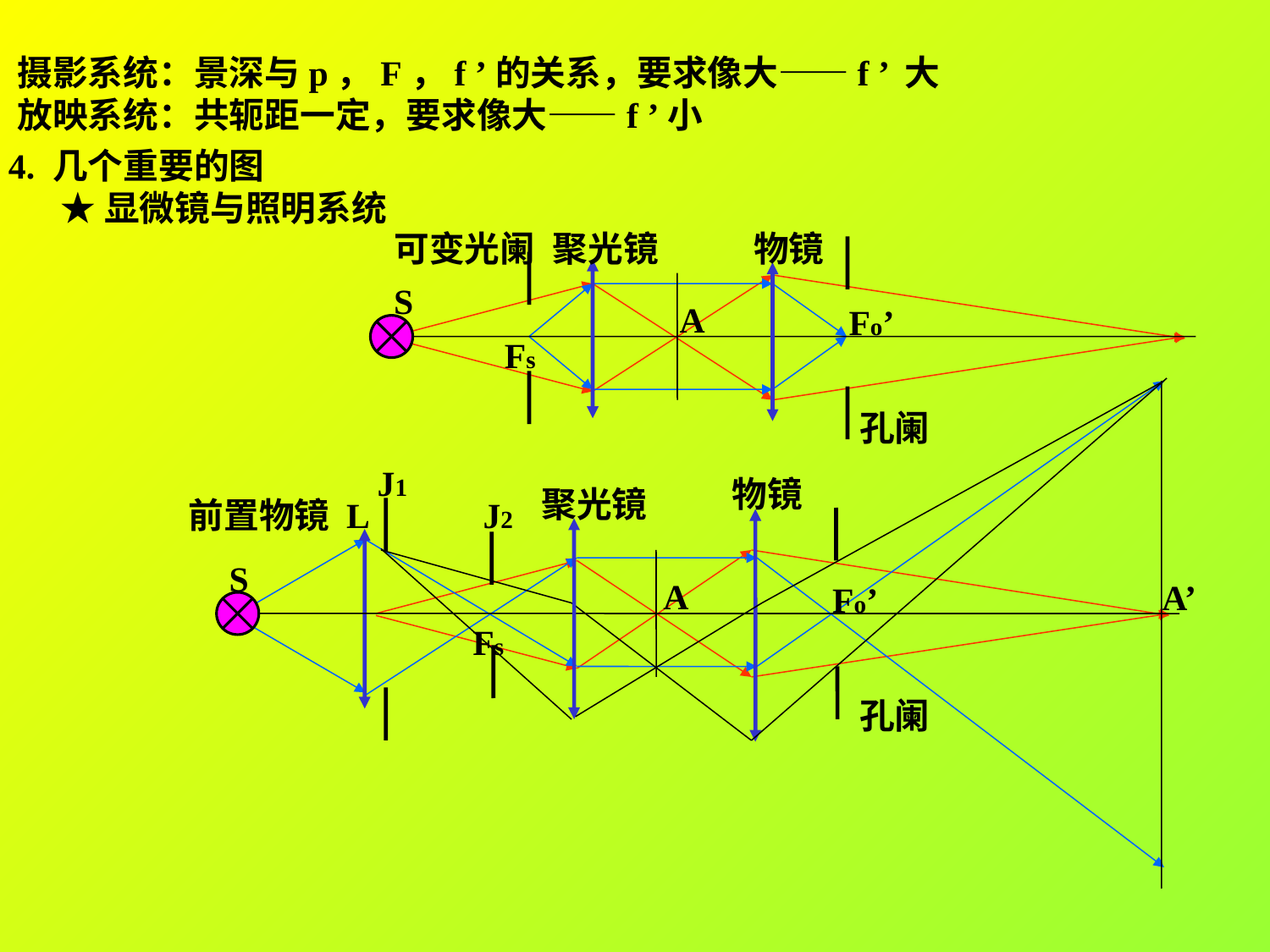

摄影系统：景深与p，F，f ’的关系，要求像大——f ’ 大
放映系统：共轭距一定，要求像大——f ’小
4. 几个重要的图
★显微镜与照明系统
可变光阑
聚光镜
物镜

S

A
Fo’

Fs

孔阑

J1
物镜
聚光镜
前置物镜 L
J2

S

A
A’
Fo’

孔阑

Fs